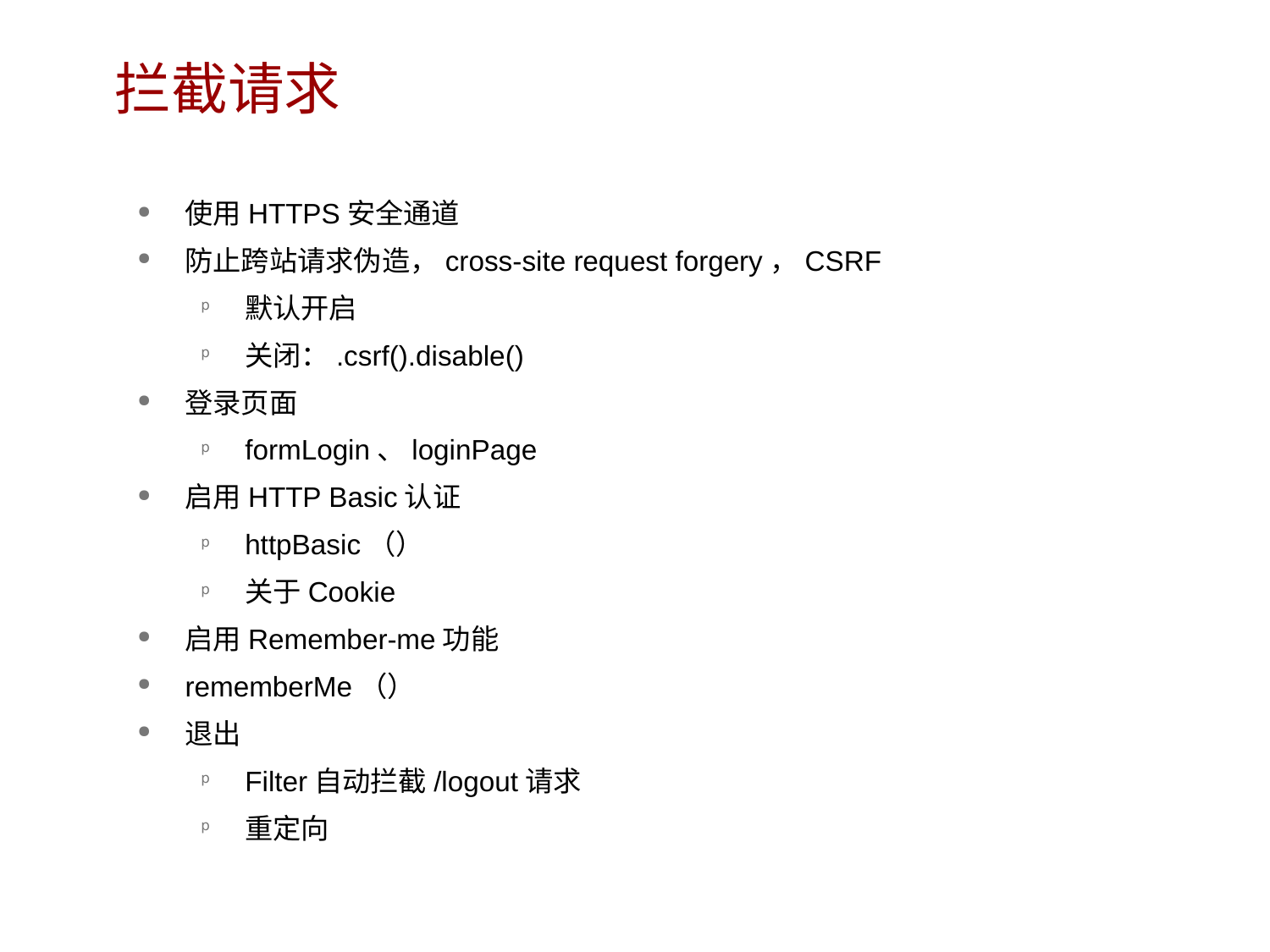

# 拦截请求
使用HTTPS安全通道
防止跨站请求伪造，cross-site request forgery，CSRF
默认开启
关闭：.csrf().disable()
登录页面
formLogin、loginPage
启用HTTP Basic认证
httpBasic（）
关于Cookie
启用Remember-me功能
rememberMe（）
退出
Filter自动拦截/logout请求
重定向